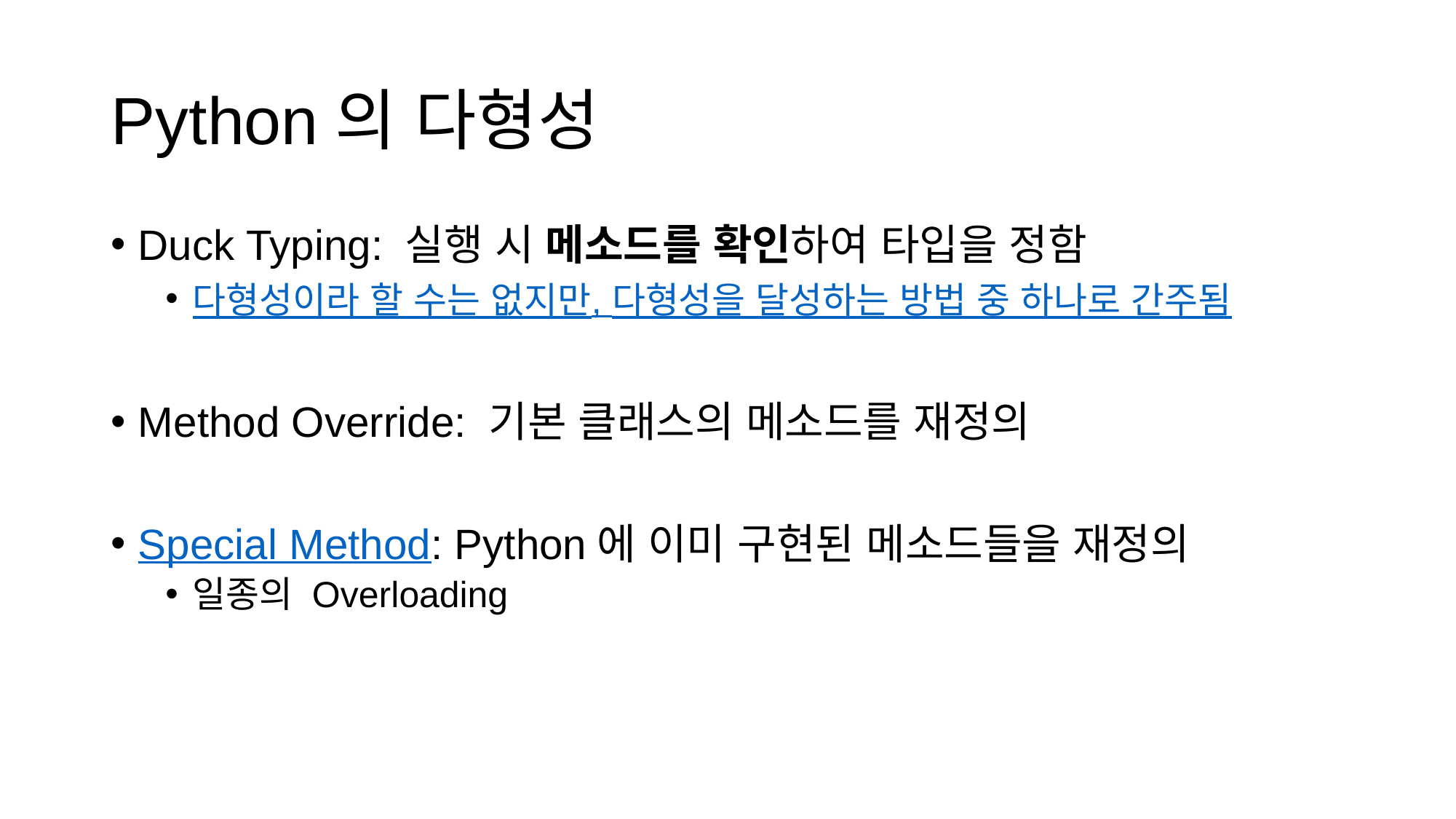

# Python의 다형성
Duck Typing: 실행 시 메소드를 확인하여 타입을 정함
다형성이라 할 수는 없지만, 다형성을 달성하는 방법 중 하나로 간주됨

Method Override: 기본 클래스의 메소드를 재정의

Special Method: Python에 이미 구현된 메소드들을 재정의
일종의 Overloading